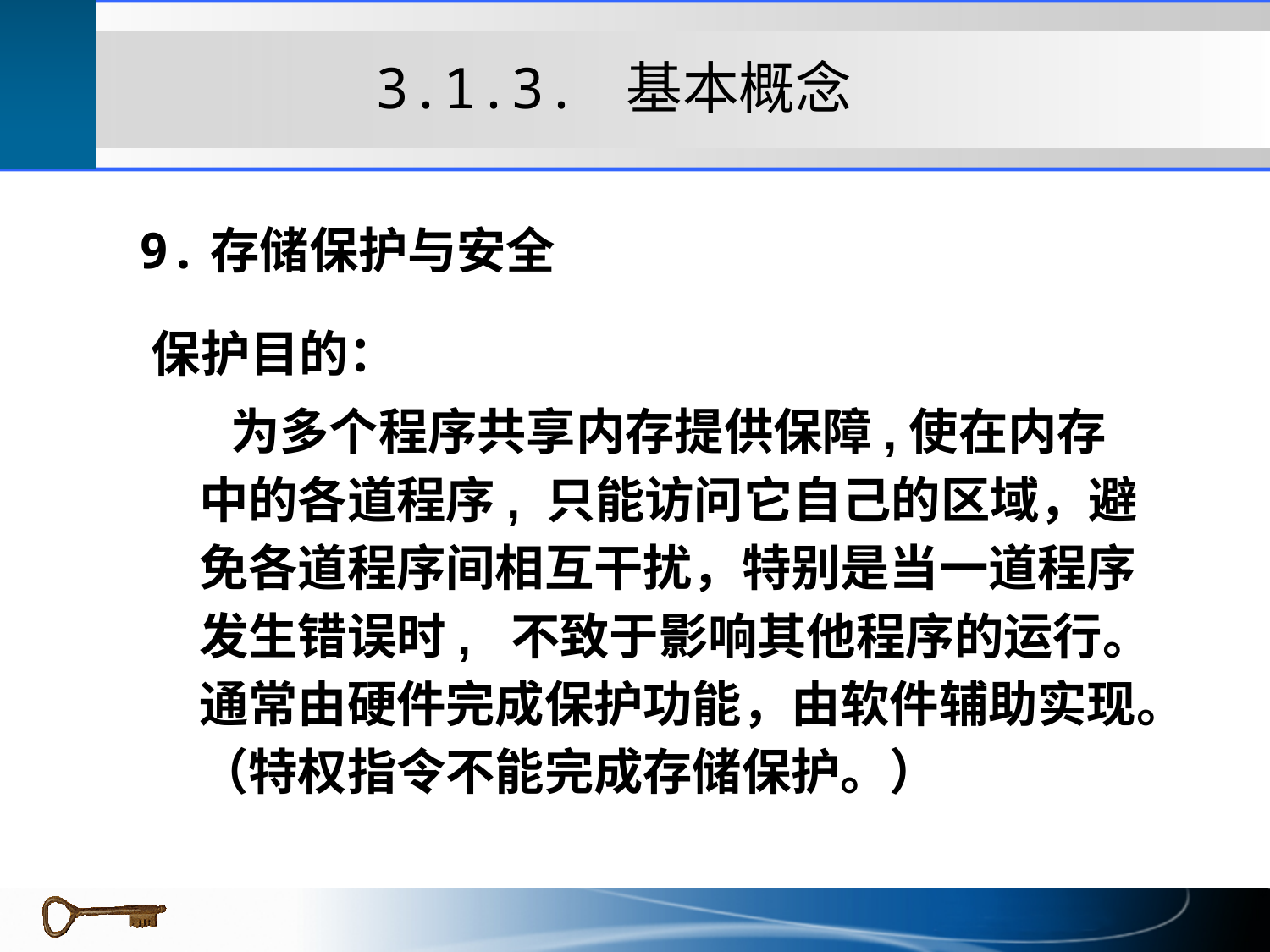

3.1.3. 基本概念
# 9.存储保护与安全
保护目的：
      为多个程序共享内存提供保障,使在内存中的各道程序, 只能访问它自己的区域，避免各道程序间相互干扰，特别是当一道程序发生错误时,  不致于影响其他程序的运行。通常由硬件完成保护功能，由软件辅助实现。（特权指令不能完成存储保护。）